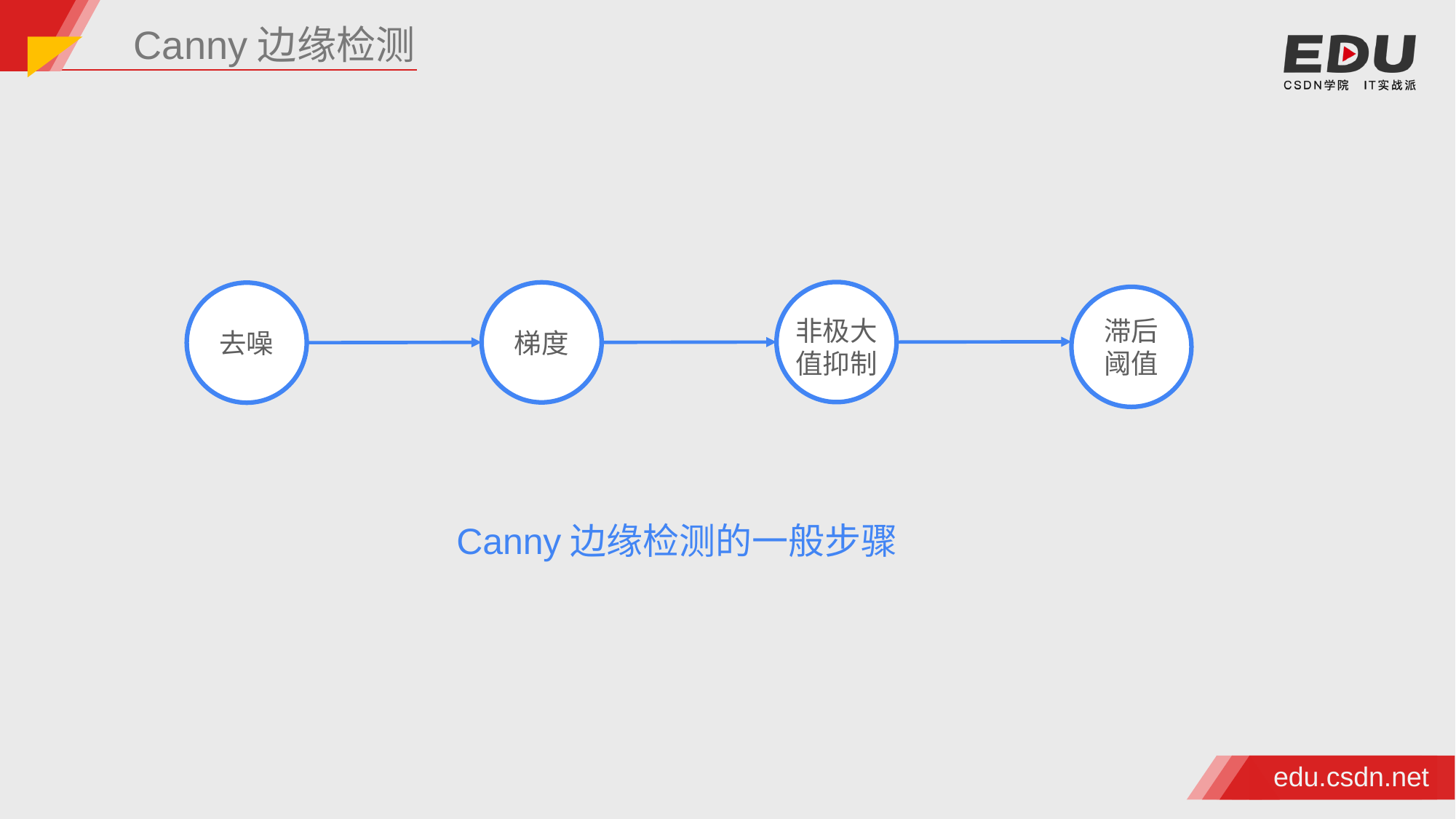

Canny边缘检测

梯度
去噪
滞后阈值
非极大
值抑制
Canny边缘检测的一般步骤